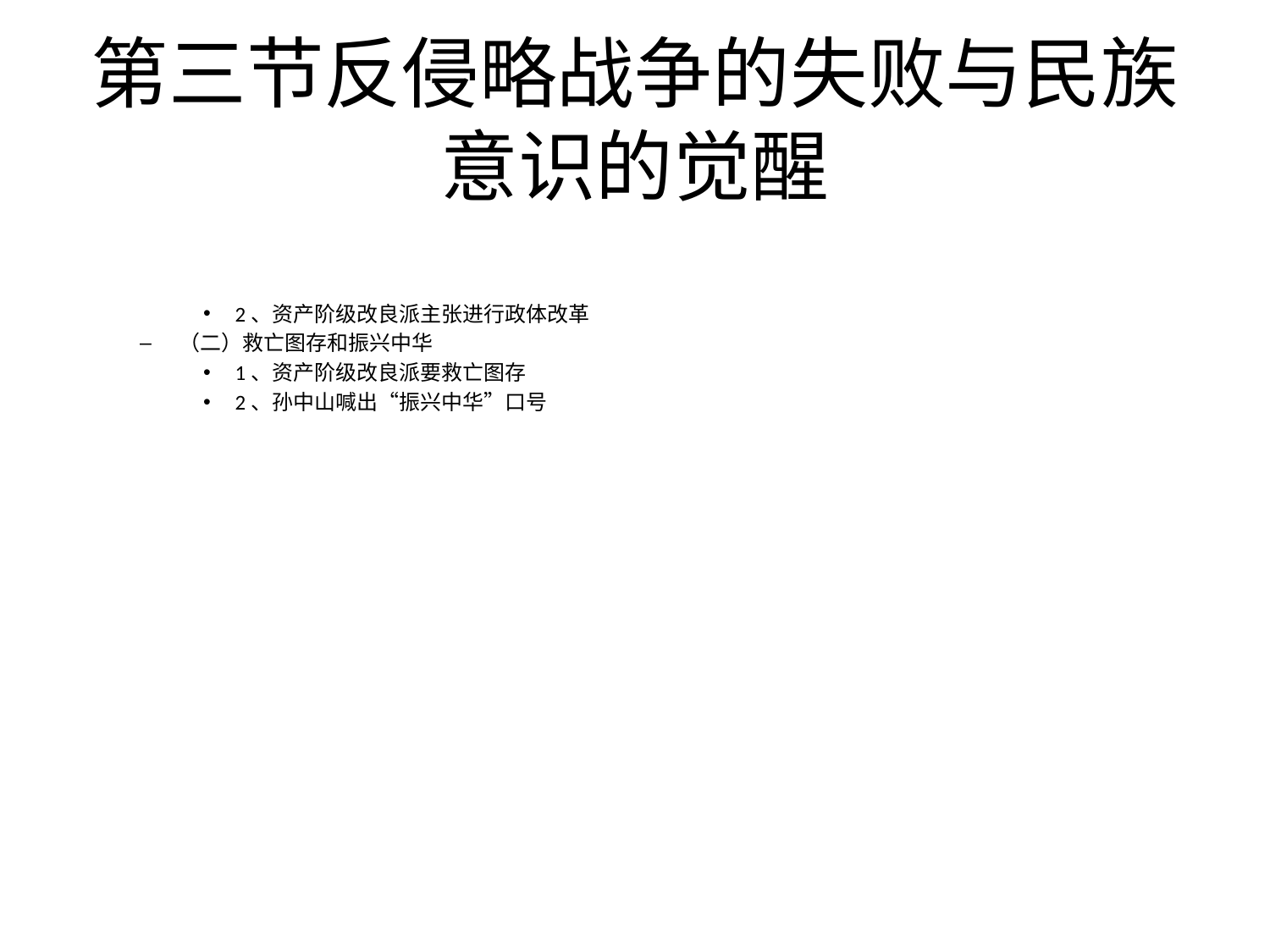

# 第三节反侵略战争的失败与民族意识的觉醒

2、资产阶级改良派主张进行政体改革
（二）救亡图存和振兴中华
1、资产阶级改良派要救亡图存
2、孙中山喊出“振兴中华”口号